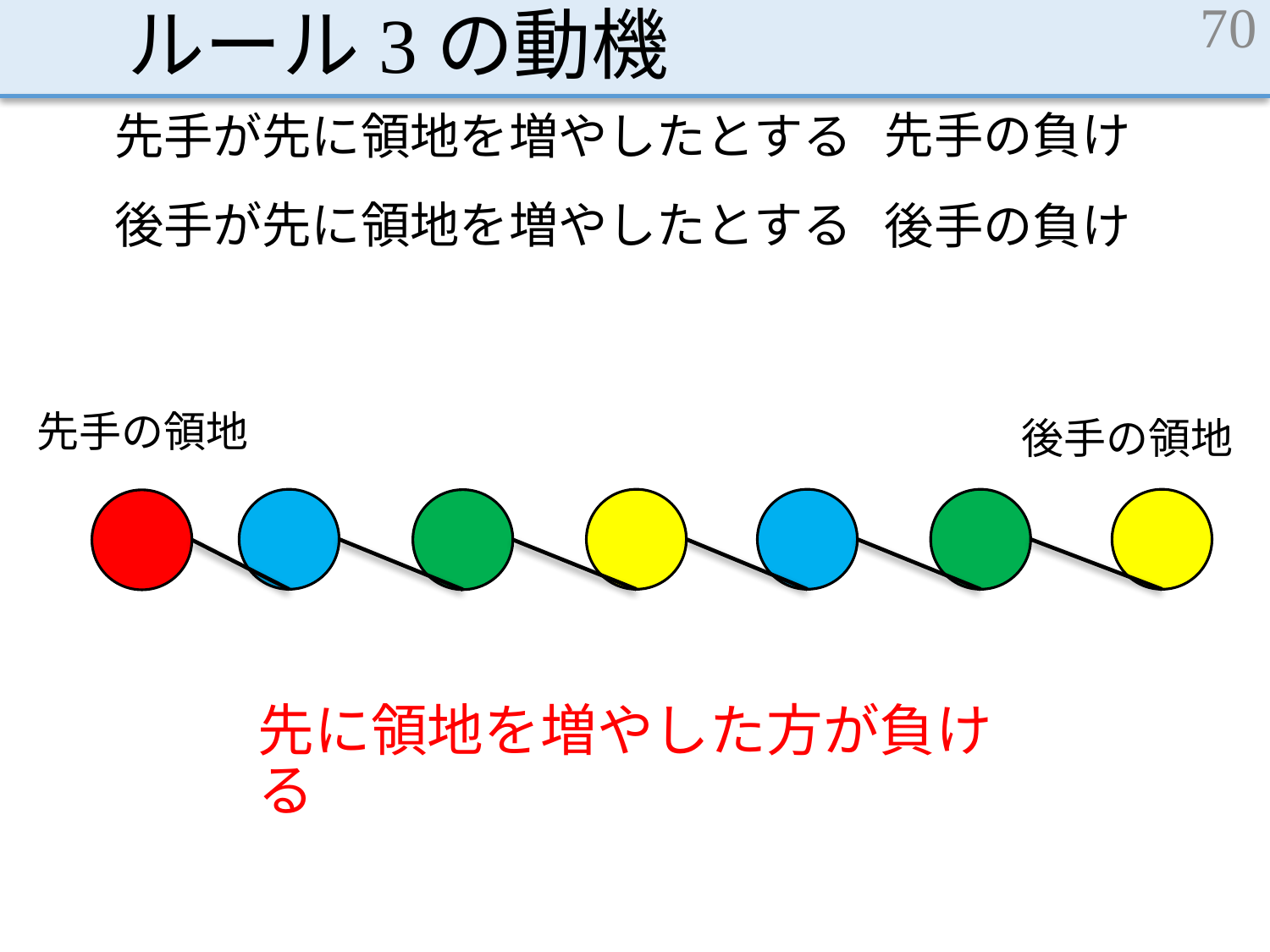

# ルール3の動機
70
先手の負け
先手が先に領地を増やしたとする
後手が先に領地を増やしたとする
後手の負け
先手の領地
後手の領地

先に領地を増やした方が負ける